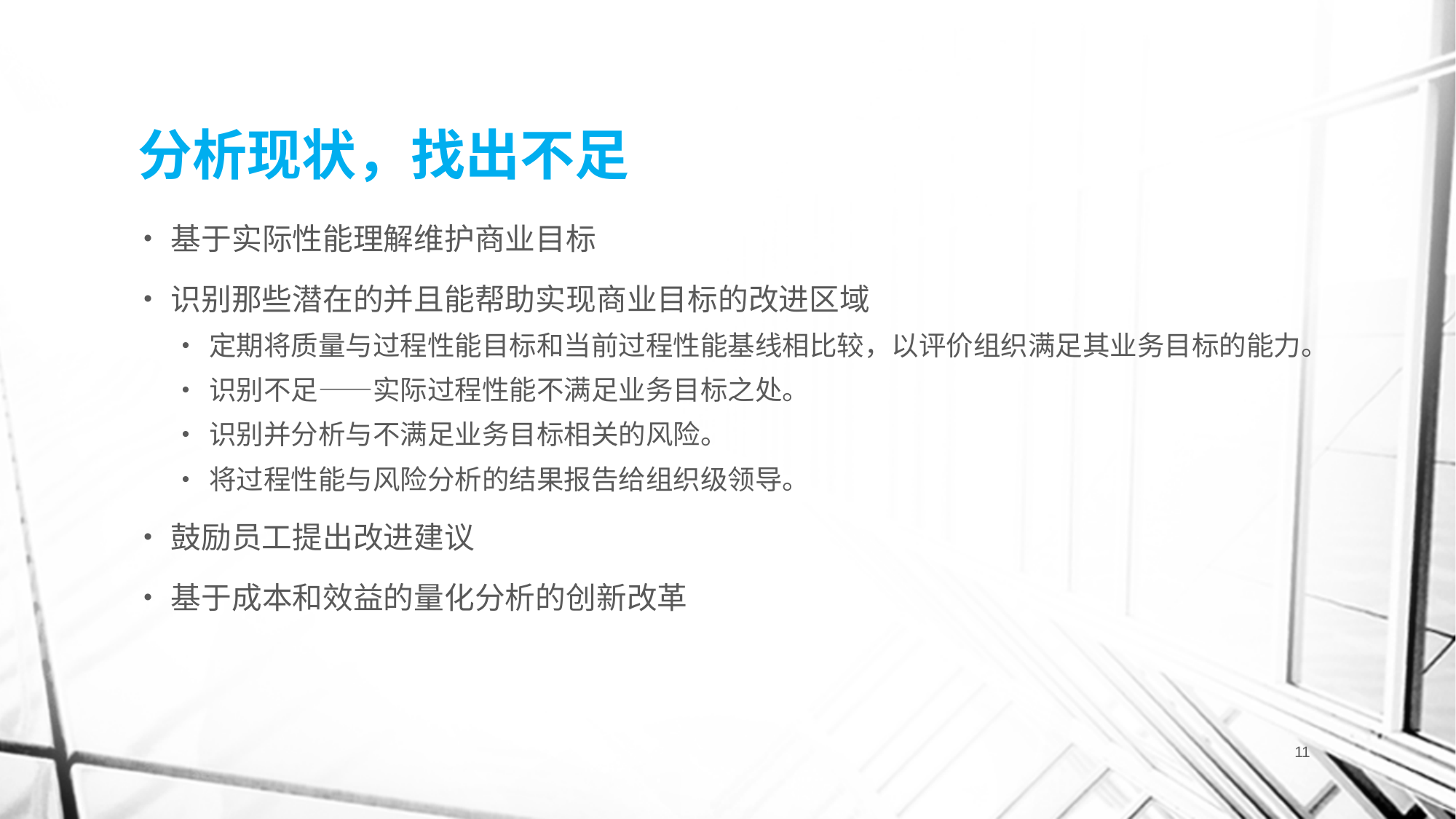

# 分析现状，找出不足
基于实际性能理解维护商业目标
识别那些潜在的并且能帮助实现商业目标的改进区域
定期将质量与过程性能目标和当前过程性能基线相比较，以评价组织满足其业务目标的能力。
识别不足——实际过程性能不满足业务目标之处。
识别并分析与不满足业务目标相关的风险。
将过程性能与风险分析的结果报告给组织级领导。
鼓励员工提出改进建议
基于成本和效益的量化分析的创新改革

11